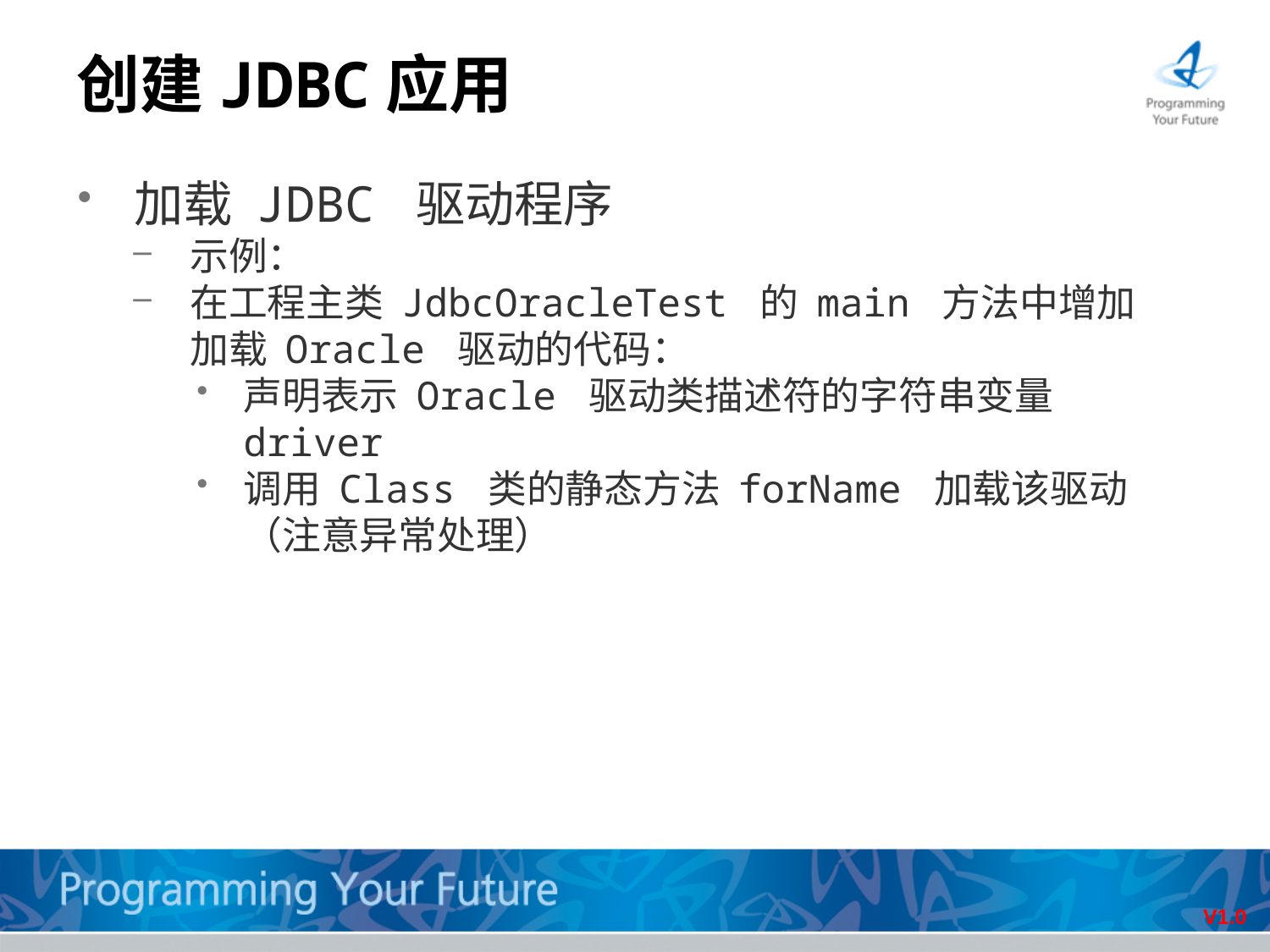

# 创建JDBC应用
加载 JDBC 驱动程序
示例：
在工程主类 JdbcOracleTest 的 main 方法中增加加载 Oracle 驱动的代码：
声明表示 Oracle 驱动类描述符的字符串变量 driver
调用 Class 类的静态方法 forName 加载该驱动（注意异常处理）